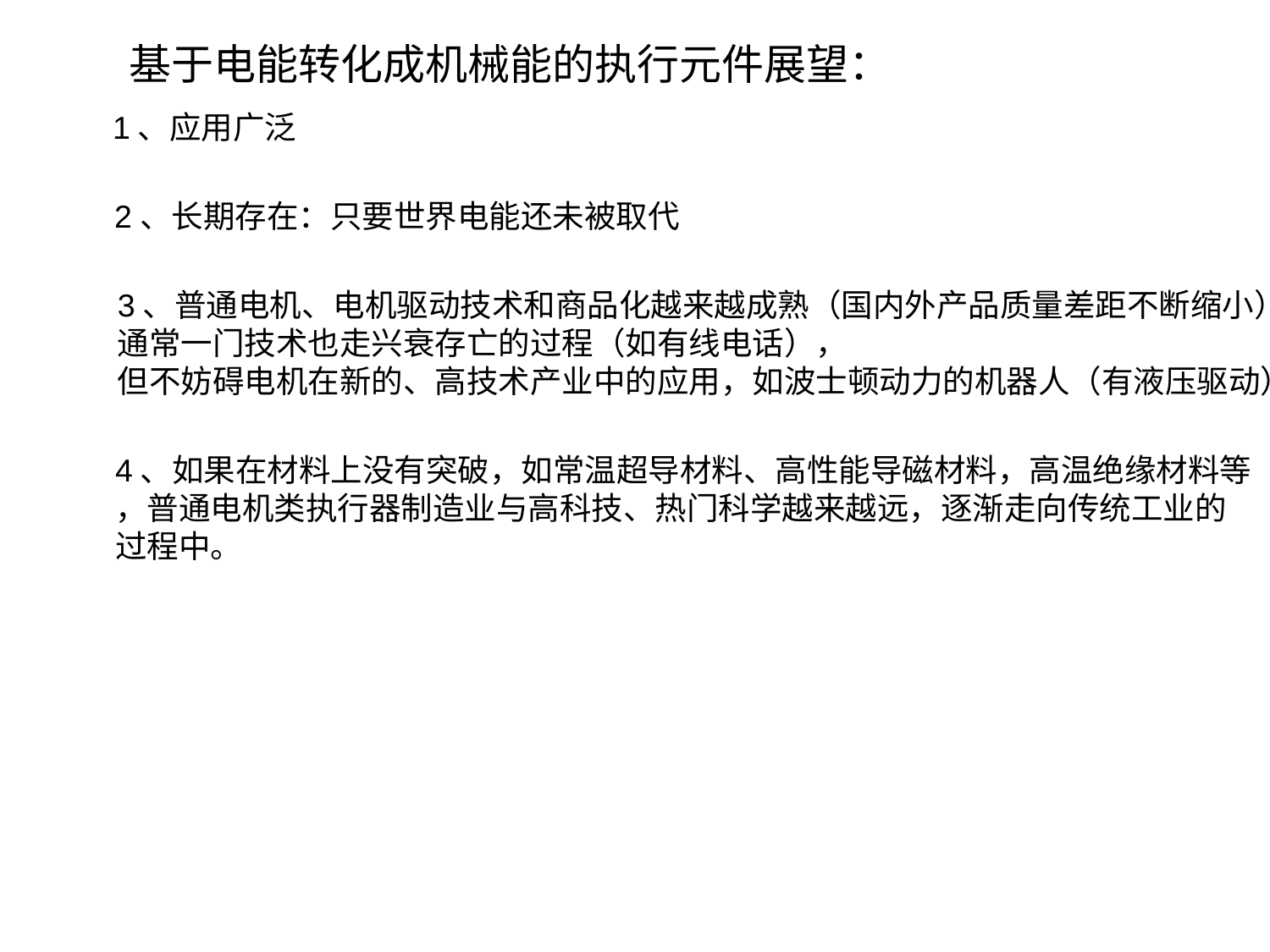

基于电能转化成机械能的执行元件展望：
1、应用广泛
2、长期存在：只要世界电能还未被取代
3、普通电机、电机驱动技术和商品化越来越成熟（国内外产品质量差距不断缩小）。
通常一门技术也走兴衰存亡的过程（如有线电话），
但不妨碍电机在新的、高技术产业中的应用，如波士顿动力的机器人（有液压驱动）
4、如果在材料上没有突破，如常温超导材料、高性能导磁材料，高温绝缘材料等
，普通电机类执行器制造业与高科技、热门科学越来越远，逐渐走向传统工业的过程中。